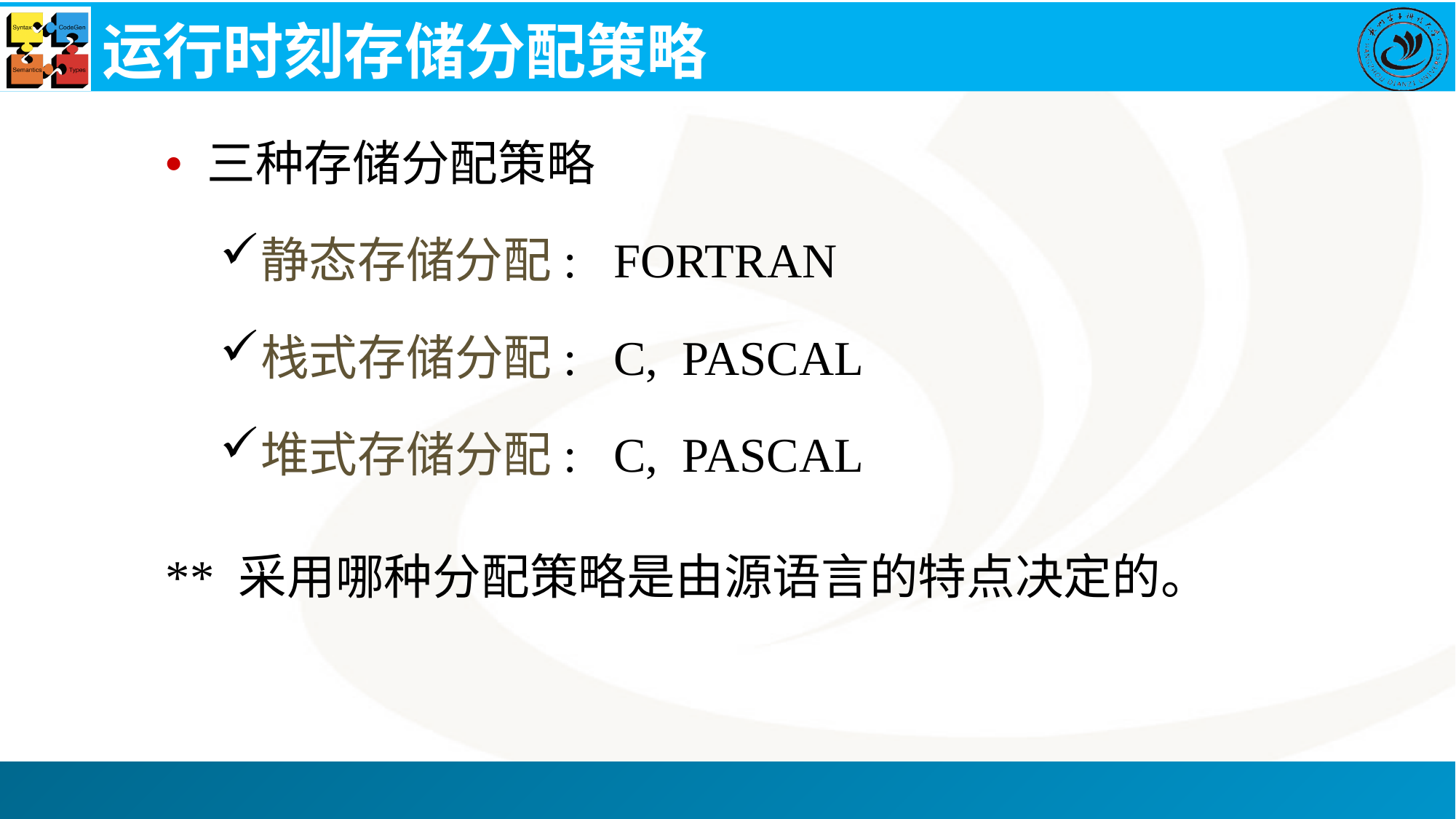

# 运行时刻存储分配策略
三种存储分配策略
静态存储分配:   FORTRAN
栈式存储分配:   C,  PASCAL
堆式存储分配:   C,  PASCAL

** 采用哪种分配策略是由源语言的特点决定的。
21